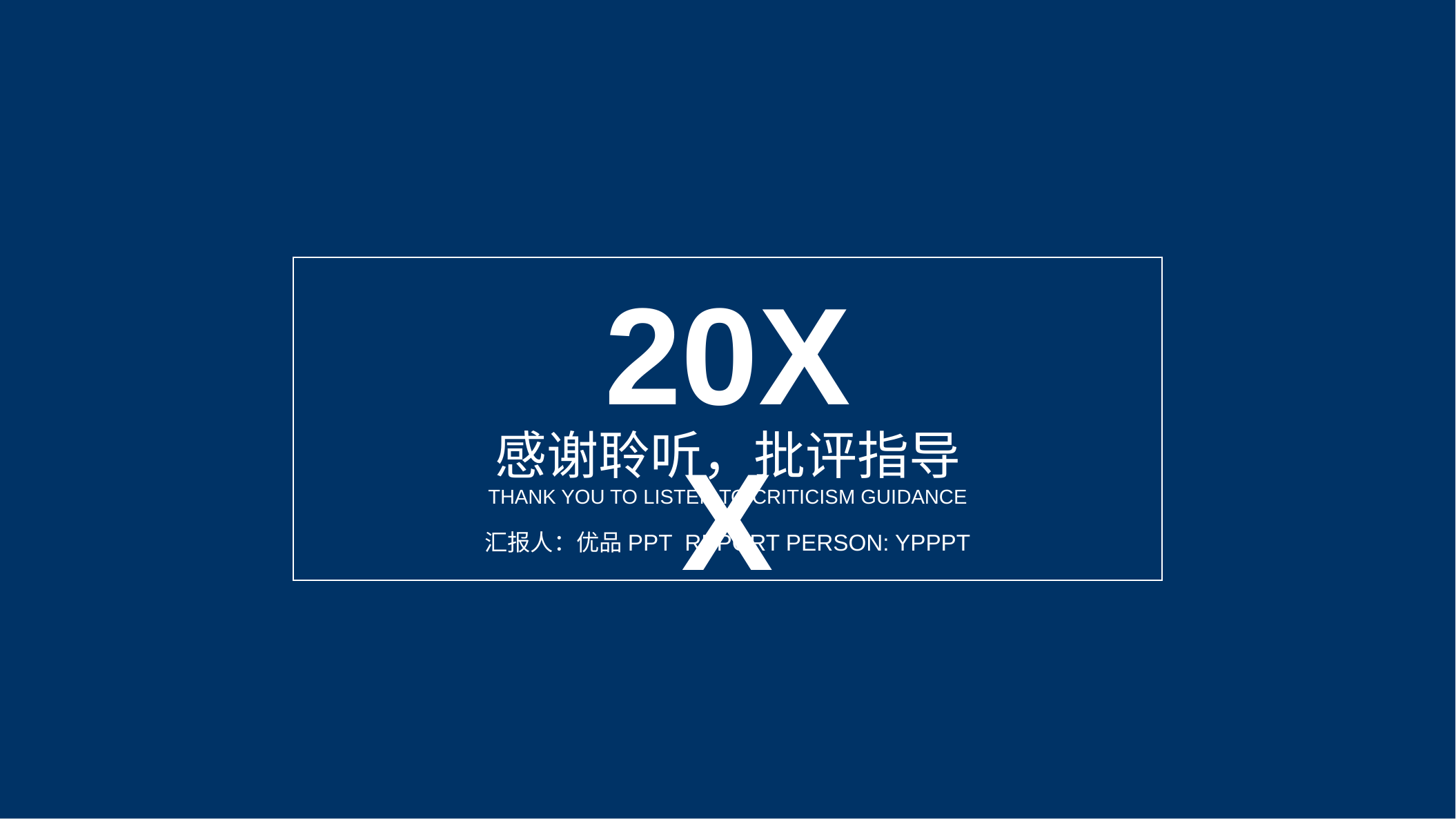

20XX
感谢聆听，批评指导
THANK YOU TO LISTEN TO CRITICISM GUIDANCE
汇报人：优品PPT  REPORT PERSON: YPPPT